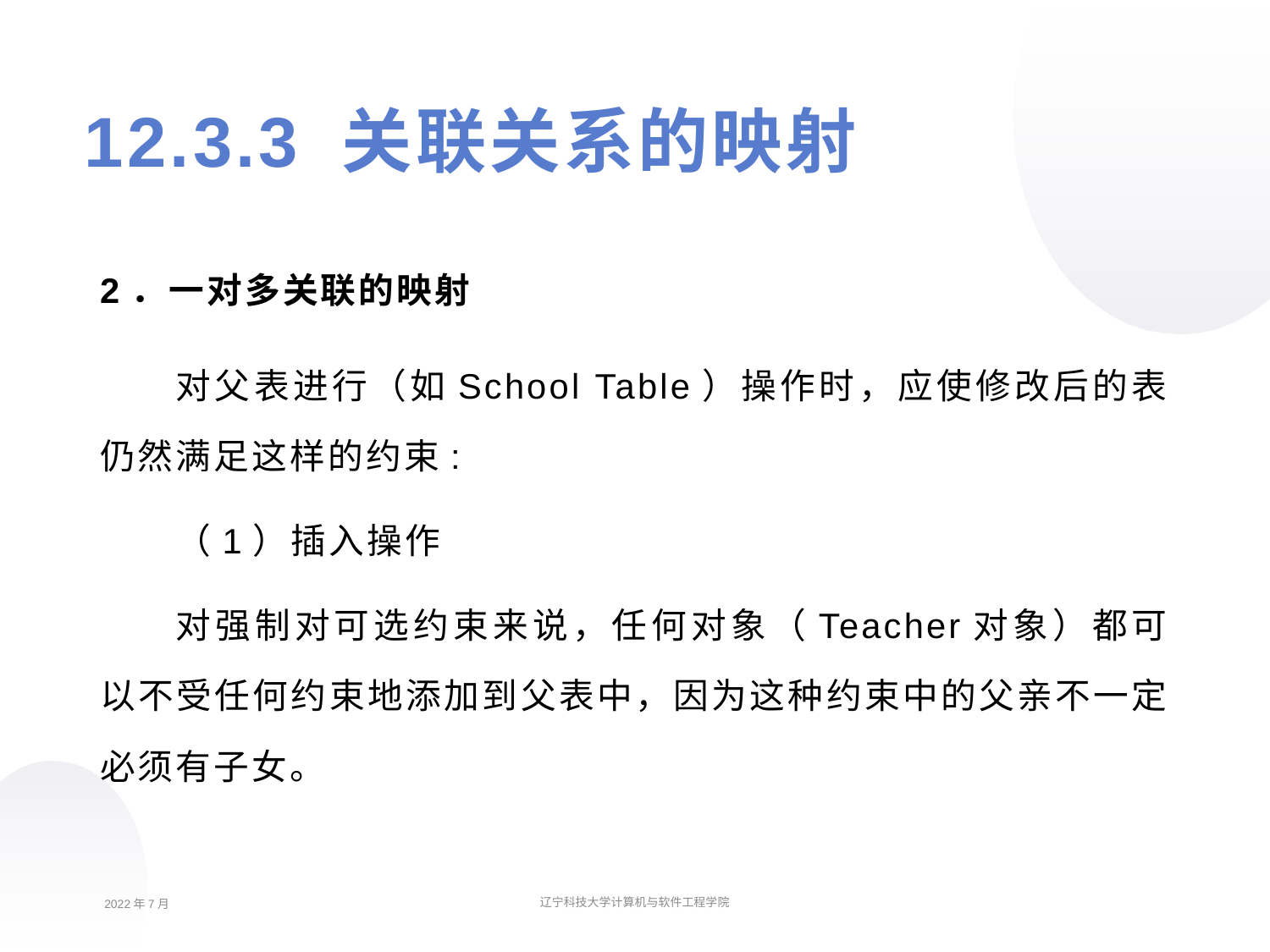

12.3.3 关联关系的映射
2．一对多关联的映射
对父表进行（如School Table）操作时，应使修改后的表仍然满足这样的约束:
（1）插入操作
对强制对可选约束来说，任何对象（Teacher对象）都可以不受任何约束地添加到父表中，因为这种约束中的父亲不一定必须有子女。

2022年7月
辽宁科技大学计算机与软件工程学院
59